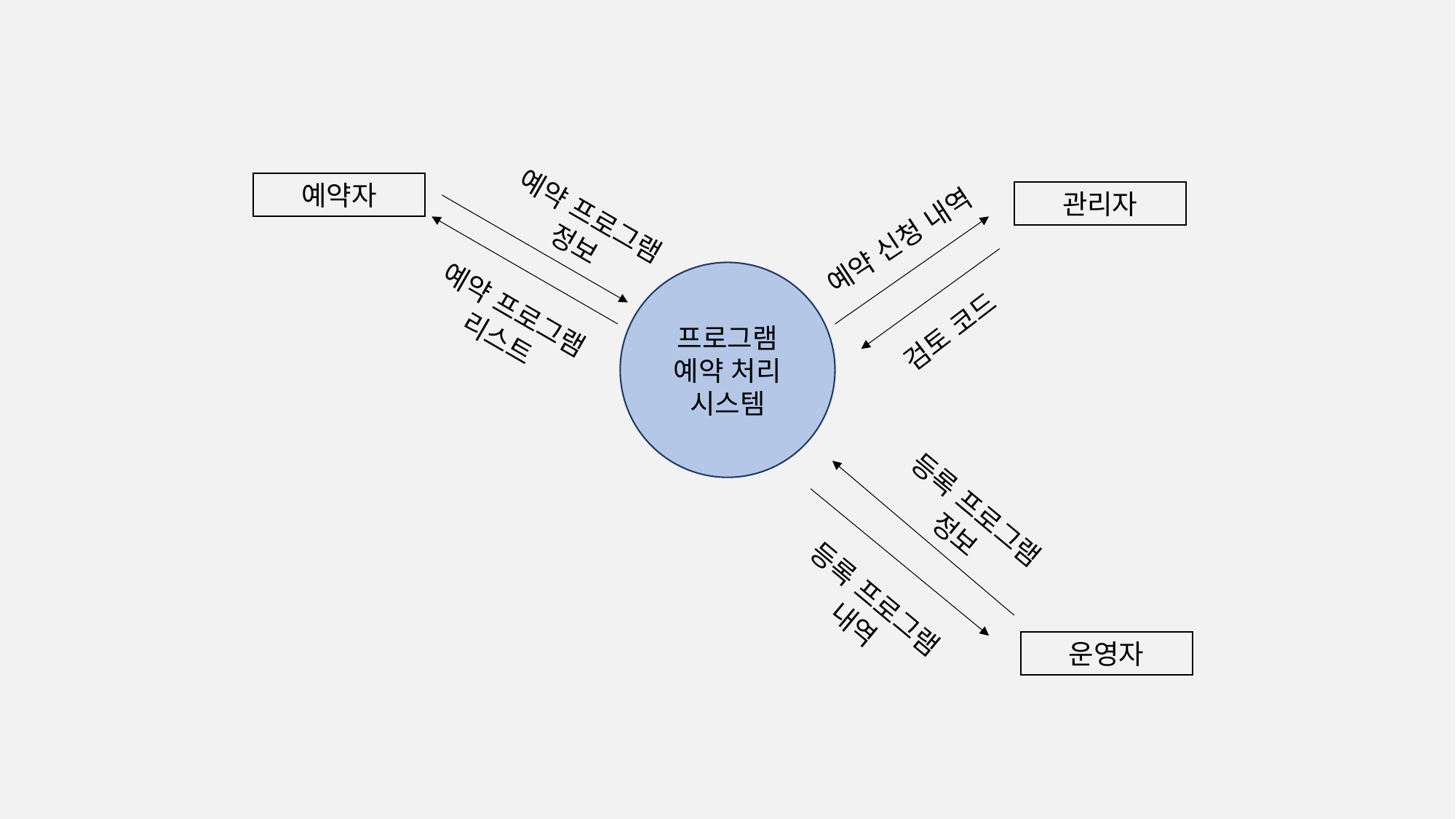

예약자
관리자
예약 프로그램
정보
예약 신청 내역
프로그램
예약 처리
시스템
예약 프로그램
리스트
검토 코드
등록 프로그램
정보
등록 프로그램
내역
운영자